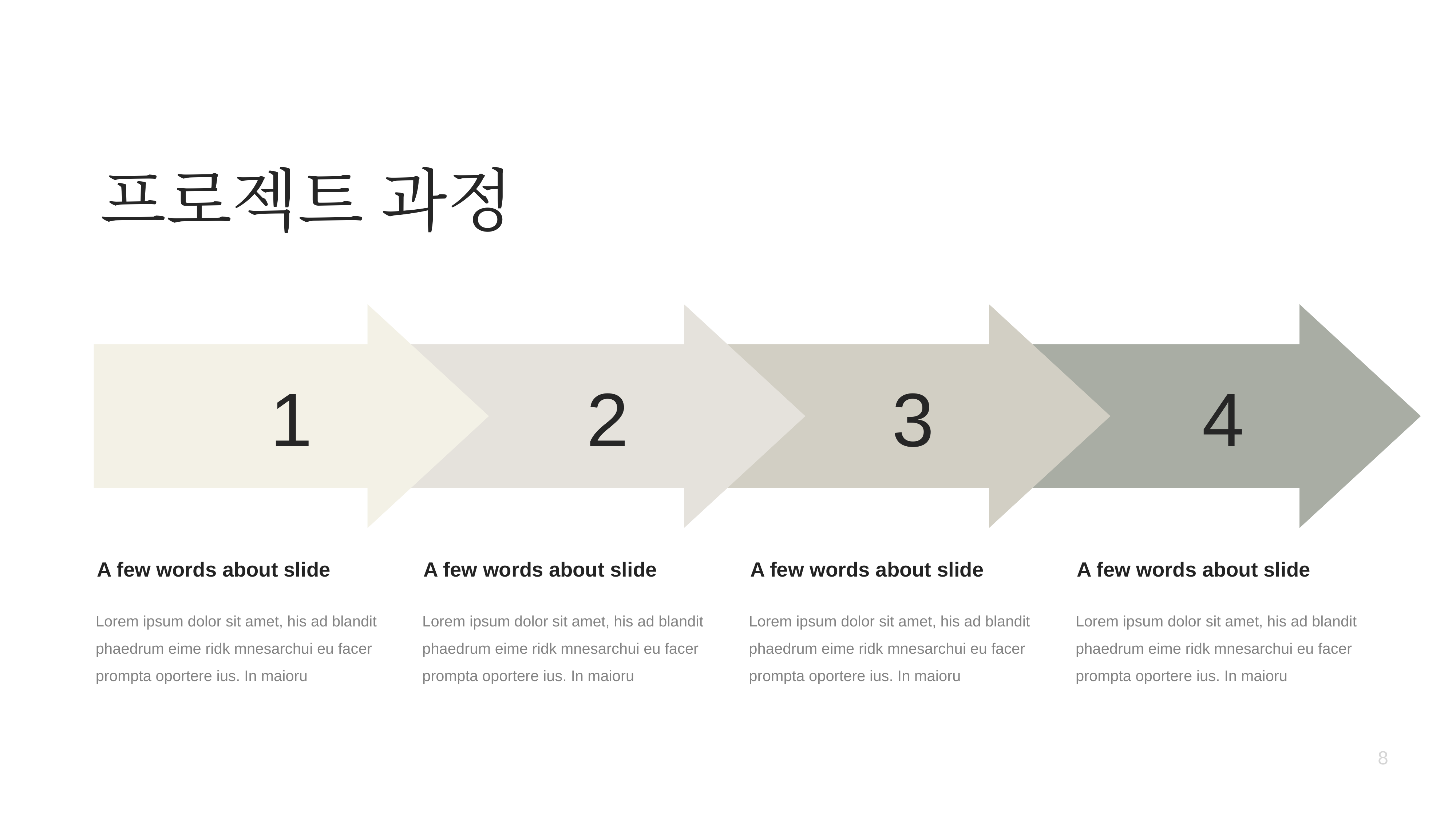

# 프로젝트 과정
1
2
3
4
A few words about slide
A few words about slide
A few words about slide
A few words about slide
Lorem ipsum dolor sit amet, his ad blandit phaedrum eime ridk mnesarchui eu facer prompta oportere ius. In maioru
Lorem ipsum dolor sit amet, his ad blandit phaedrum eime ridk mnesarchui eu facer prompta oportere ius. In maioru
Lorem ipsum dolor sit amet, his ad blandit phaedrum eime ridk mnesarchui eu facer prompta oportere ius. In maioru
Lorem ipsum dolor sit amet, his ad blandit phaedrum eime ridk mnesarchui eu facer prompta oportere ius. In maioru
8